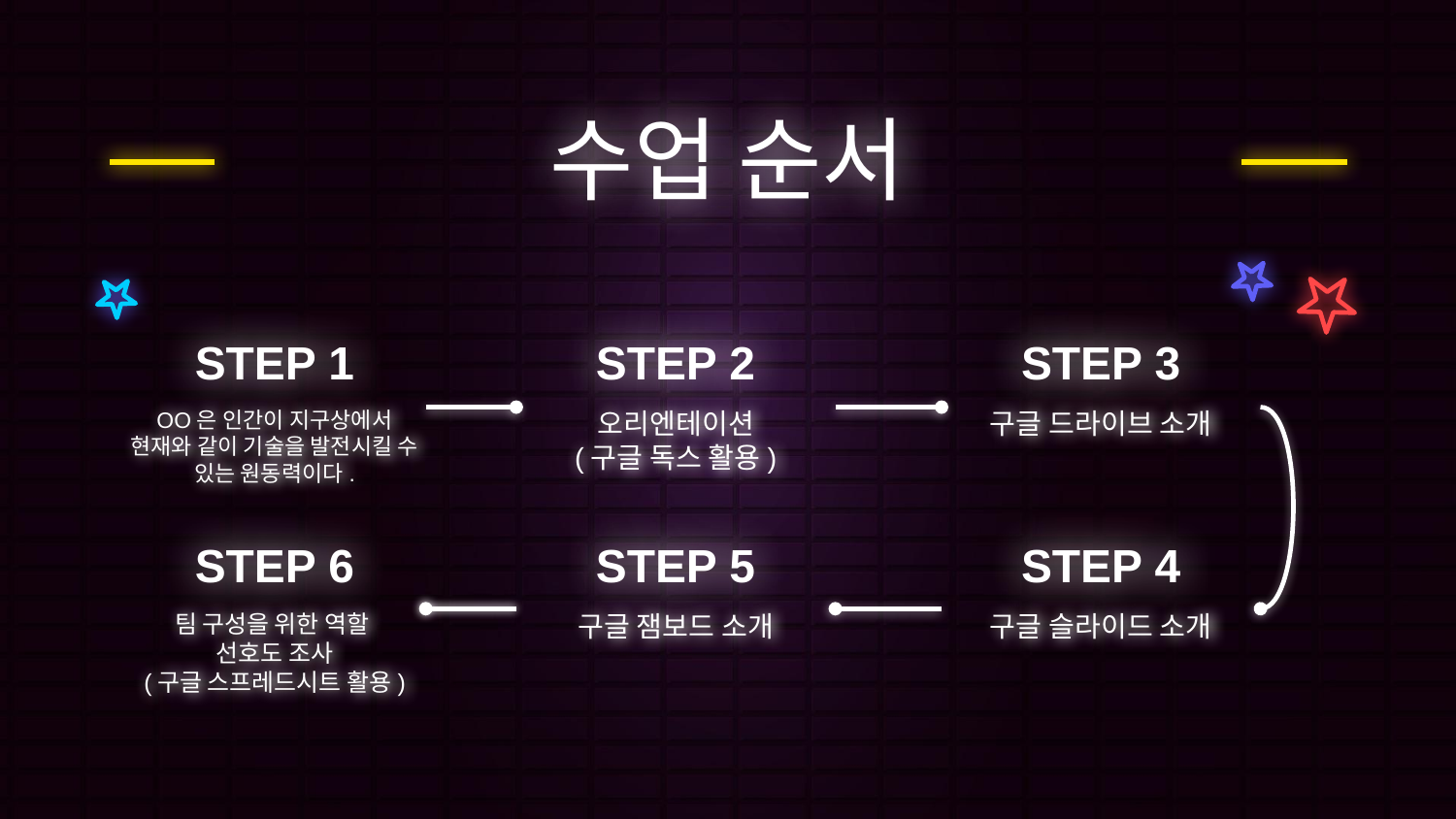

# 수업 순서

STEP 1
STEP 2
STEP 3

OO은 인간이 지구상에서 현재와 같이 기술을 발전시킬 수 있는 원동력이다.
오리엔테이션
(구글 독스 활용)
구글 드라이브 소개
STEP 6
STEP 5
STEP 4

팀 구성을 위한 역할
선호도 조사
(구글 스프레드시트 활용)
구글 잼보드 소개
구글 슬라이드 소개